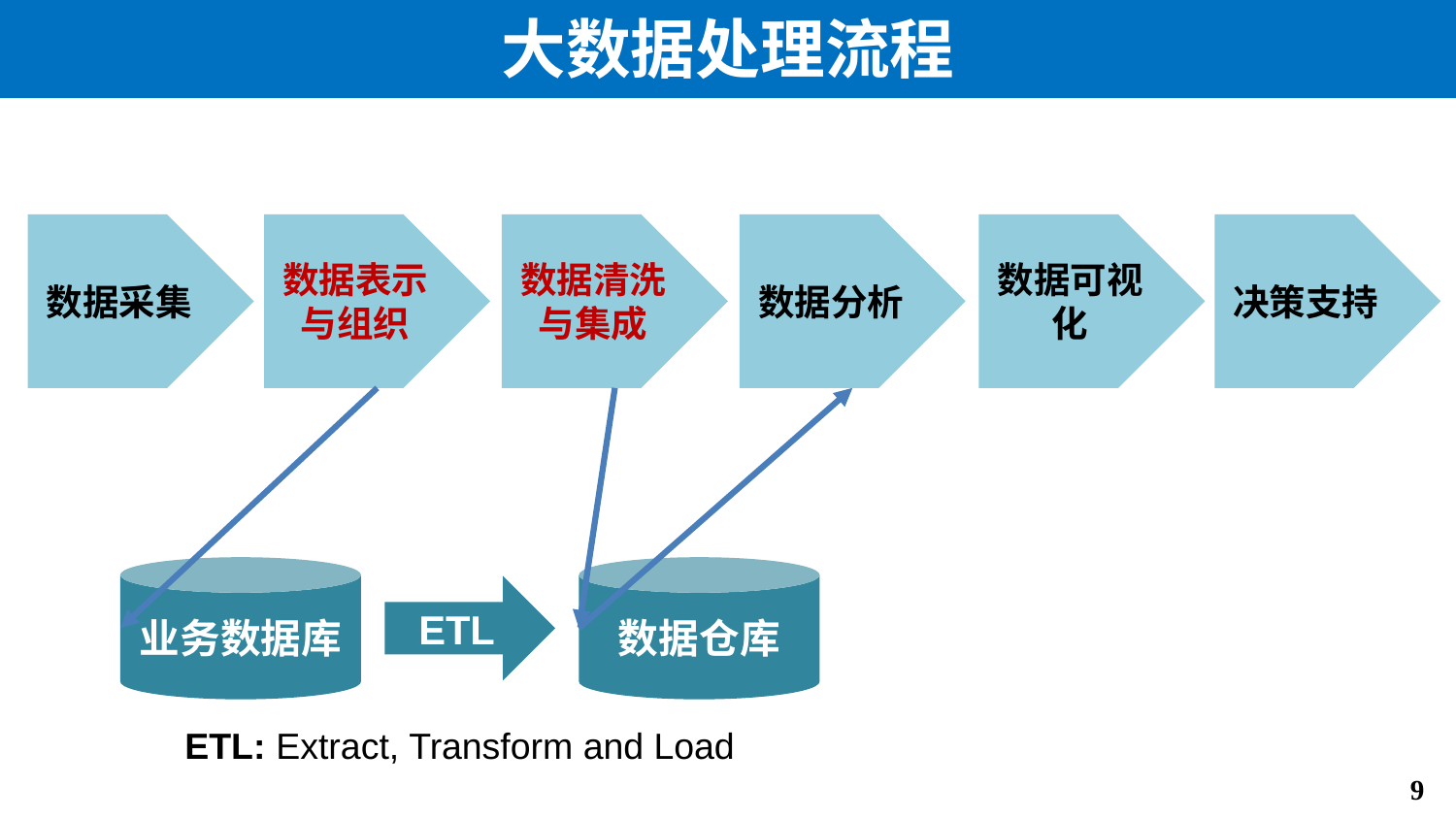

# 大数据处理流程
数据可视化
决策支持
数据表示与组织
数据分析
数据采集
数据清洗与集成
数据仓库
业务数据库
ETL
ETL: Extract, Transform and Load